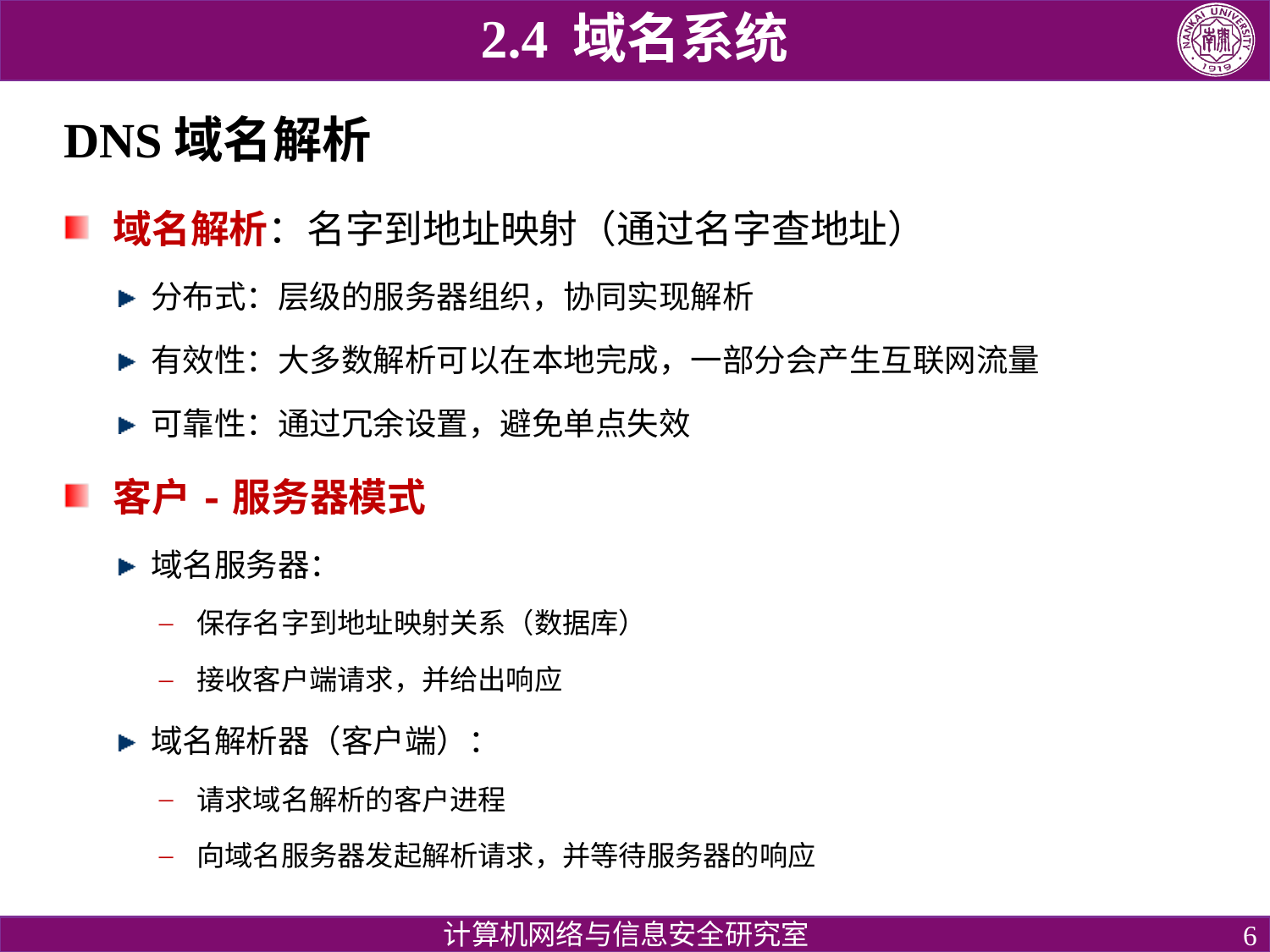

2.4 域名系统
# DNS域名解析
域名解析：名字到地址映射（通过名字查地址）
分布式：层级的服务器组织，协同实现解析
有效性：大多数解析可以在本地完成，一部分会产生互联网流量
可靠性：通过冗余设置，避免单点失效
客户-服务器模式
域名服务器：
保存名字到地址映射关系（数据库）
接收客户端请求，并给出响应
域名解析器（客户端）：
请求域名解析的客户进程
向域名服务器发起解析请求，并等待服务器的响应